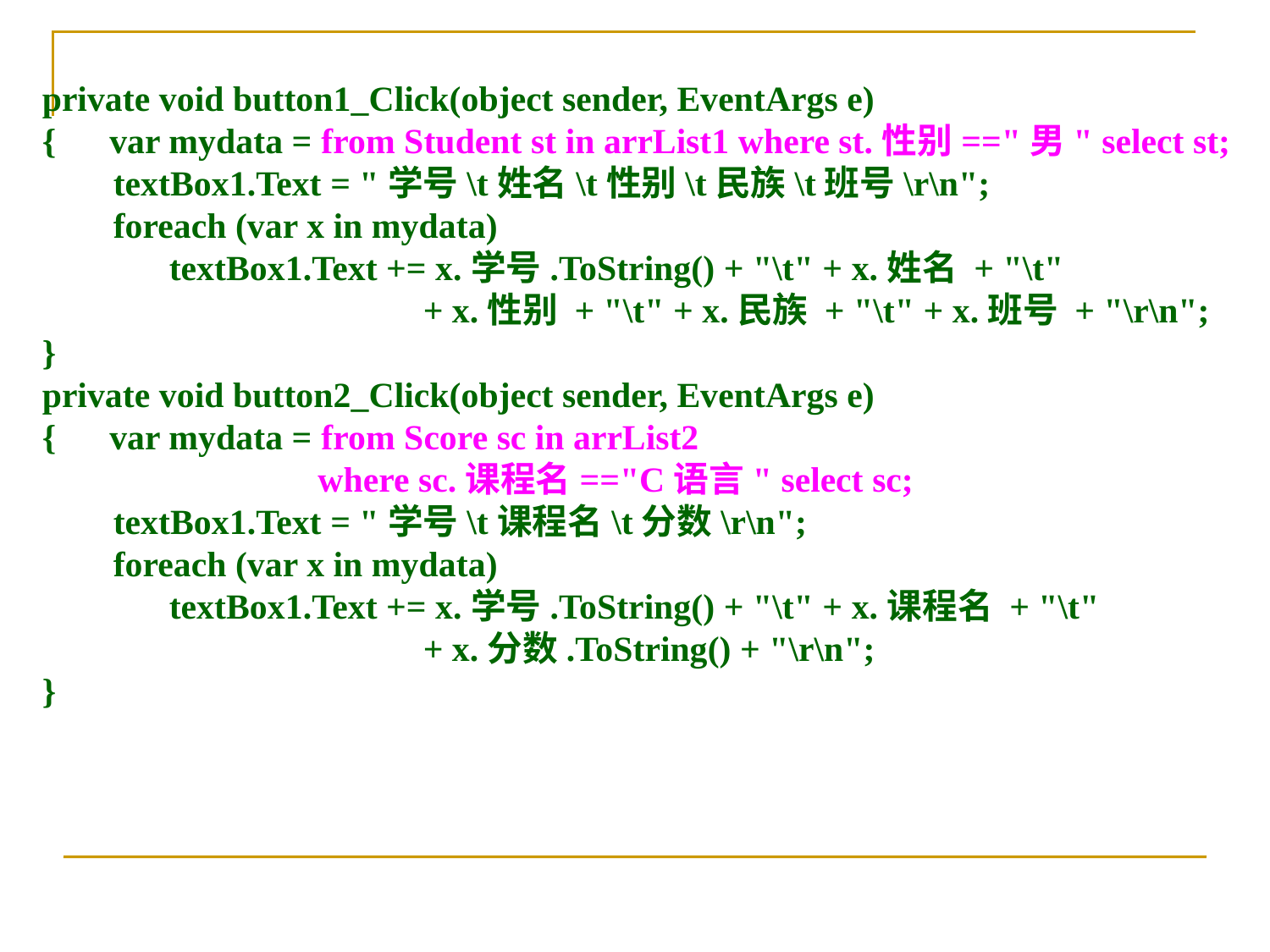

private void button1_Click(object sender, EventArgs e)
{      var mydata = from Student st in arrList1 where st.性别=="男" select st;
        textBox1.Text = "学号\t姓名\t性别\t民族\t班号\r\n";
        foreach (var x in mydata)
     	textBox1.Text += x.学号.ToString() + "\t" + x.姓名 + "\t"
			+ x.性别 + "\t" + x.民族 + "\t" + x.班号 + "\r\n";
}
private void button2_Click(object sender, EventArgs e)
{      var mydata = from Score sc in arrList2
                               where sc.课程名=="C语言" select sc;
        textBox1.Text = "学号\t课程名\t分数\r\n";
        foreach (var x in mydata)
     	textBox1.Text += x.学号.ToString() + "\t" + x.课程名 + "\t"
			+ x.分数.ToString() + "\r\n";
}